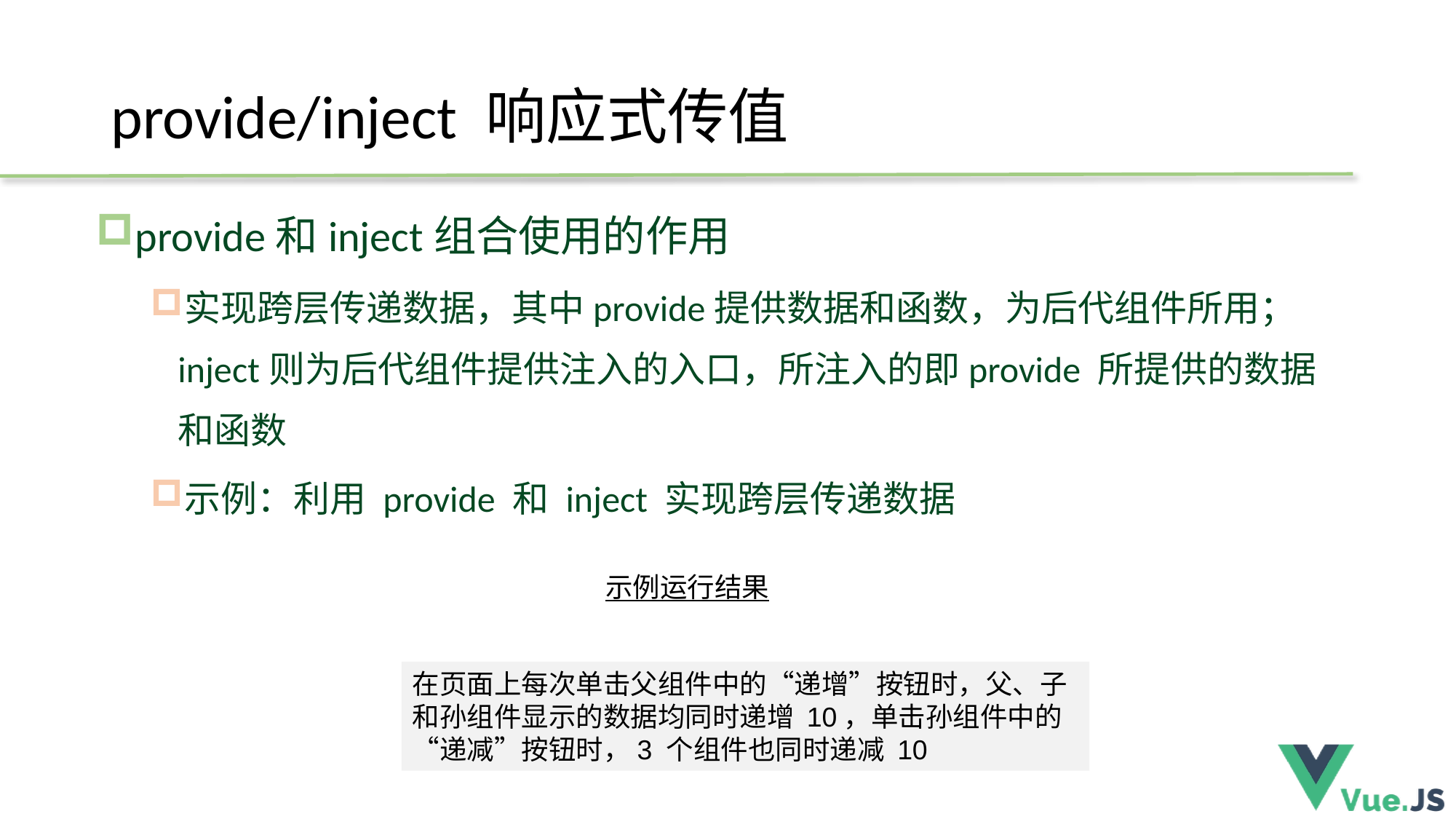

# provide/inject 响应式传值
provide和inject组合使用的作用
实现跨层传递数据，其中provide提供数据和函数，为后代组件所用；inject则为后代组件提供注入的入口，所注入的即provide 所提供的数据和函数
示例：利用 provide 和 inject 实现跨层传递数据
示例运行结果
在页面上每次单击父组件中的“递增”按钮时，父、子和孙组件显示的数据均同时递增 10，单击孙组件中的“递减”按钮时，3 个组件也同时递减 10